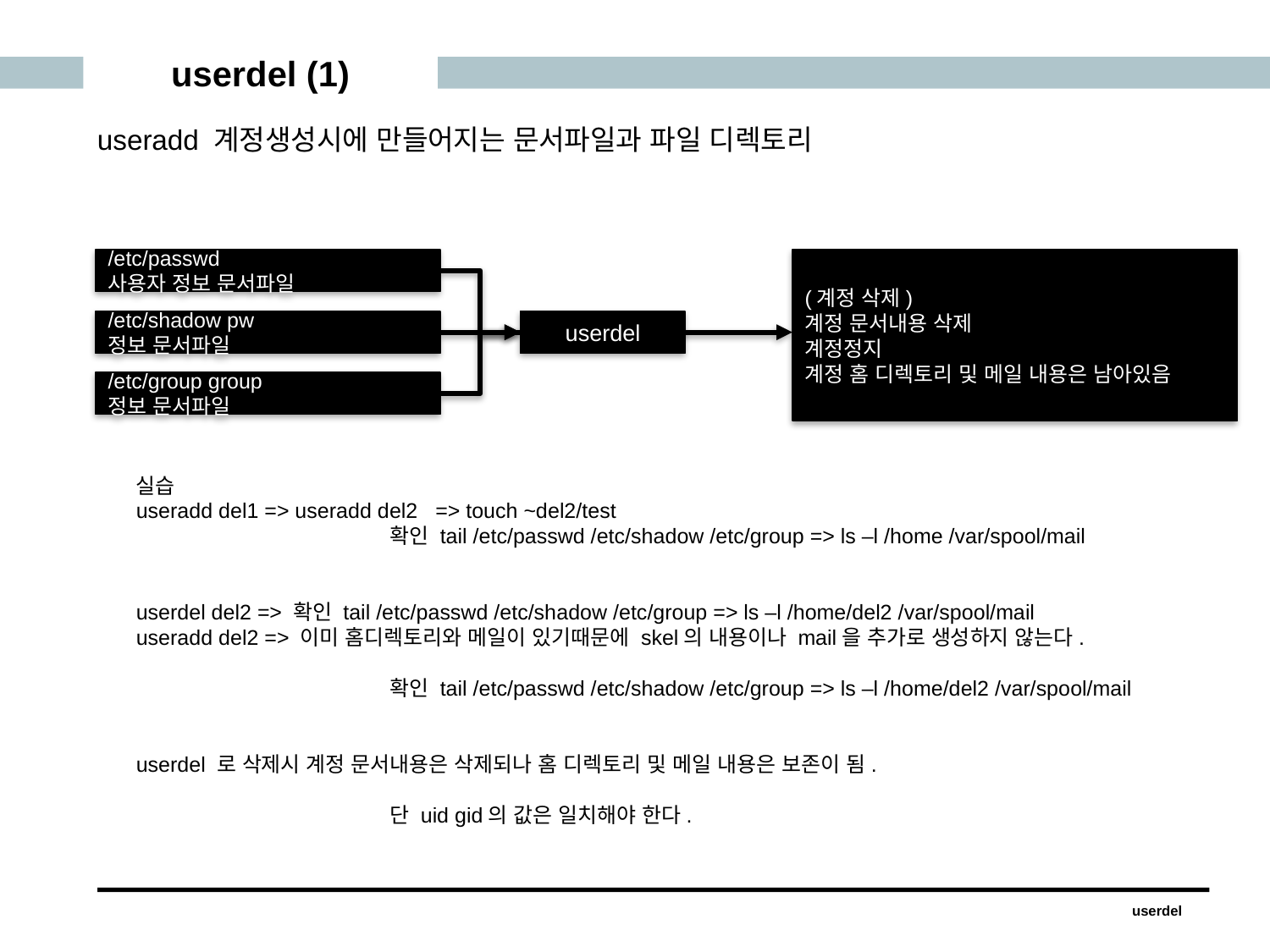

userdel (1)

useradd 계정생성시에 만들어지는 문서파일과 파일 디렉토리
/etc/passwd
사용자 정보 문서파일
(계정 삭제)
계정 문서내용 삭제
계정정지
계정 홈 디렉토리 및 메일 내용은 남아있음
/etc/shadow pw
정보 문서파일
userdel
/etc/group group
정보 문서파일
실습
useradd del1 => useradd del2   => touch ~del2/test
		확인 tail /etc/passwd /etc/shadow /etc/group => ls –l /home /var/spool/mail

userdel del2 => 확인 tail /etc/passwd /etc/shadow /etc/group => ls –l /home/del2 /var/spool/mail
useradd del2 => 이미 홈디렉토리와 메일이 있기때문에 skel의 내용이나 mail을 추가로 생성하지 않는다.
		확인 tail /etc/passwd /etc/shadow /etc/group => ls –l /home/del2 /var/spool/mail

userdel 로 삭제시 계정 문서내용은 삭제되나 홈 디렉토리 및 메일 내용은 보존이 됨.
		단 uid gid의 값은 일치해야 한다.

userdel